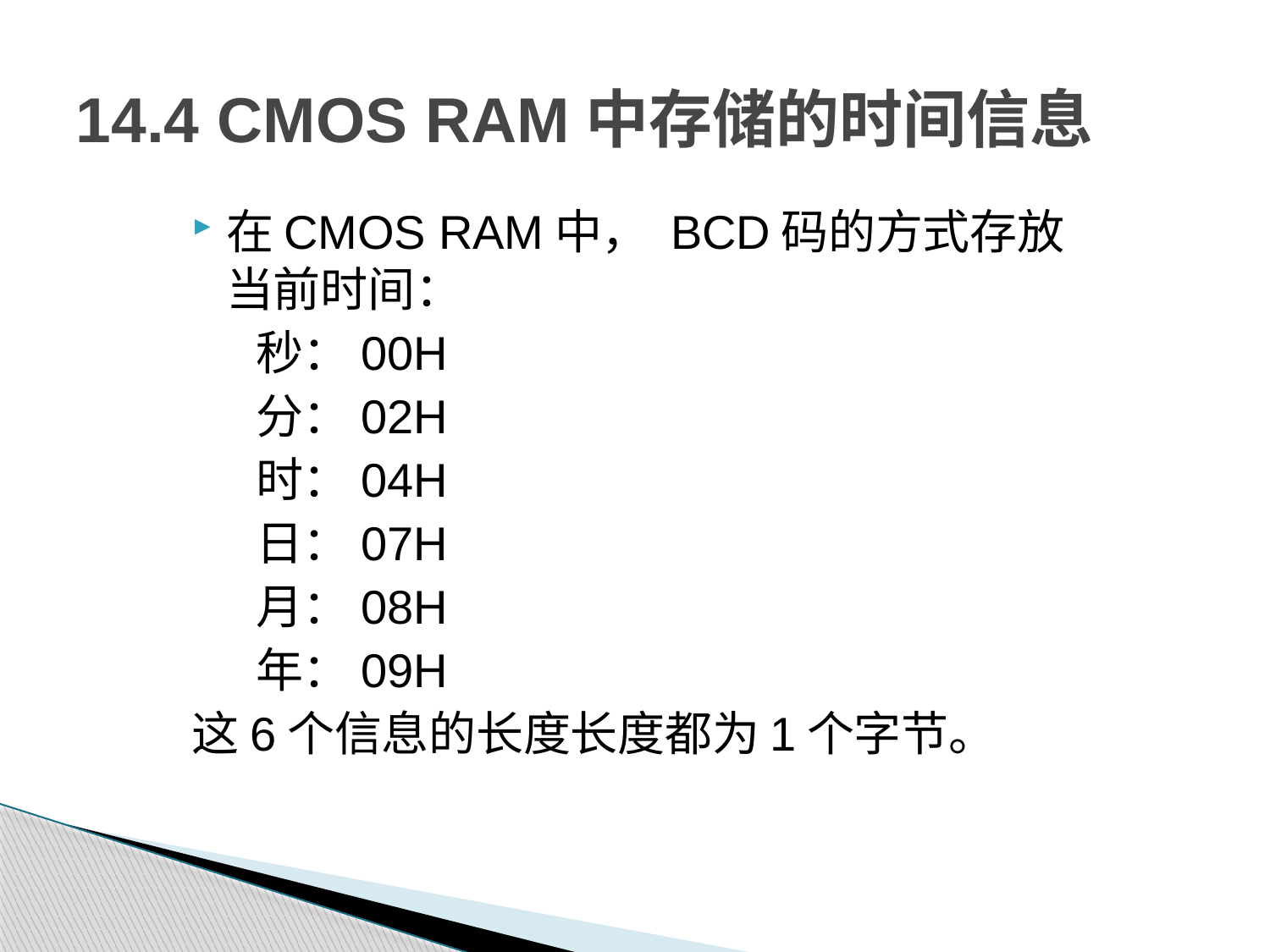

# 14.4 CMOS RAM中存储的时间信息
在CMOS RAM中， BCD码的方式存放当前时间：
     秒：00H
     分：02H
     时：04H
     日：07H
     月：08H
     年：09H
这6个信息的长度长度都为1个字节。